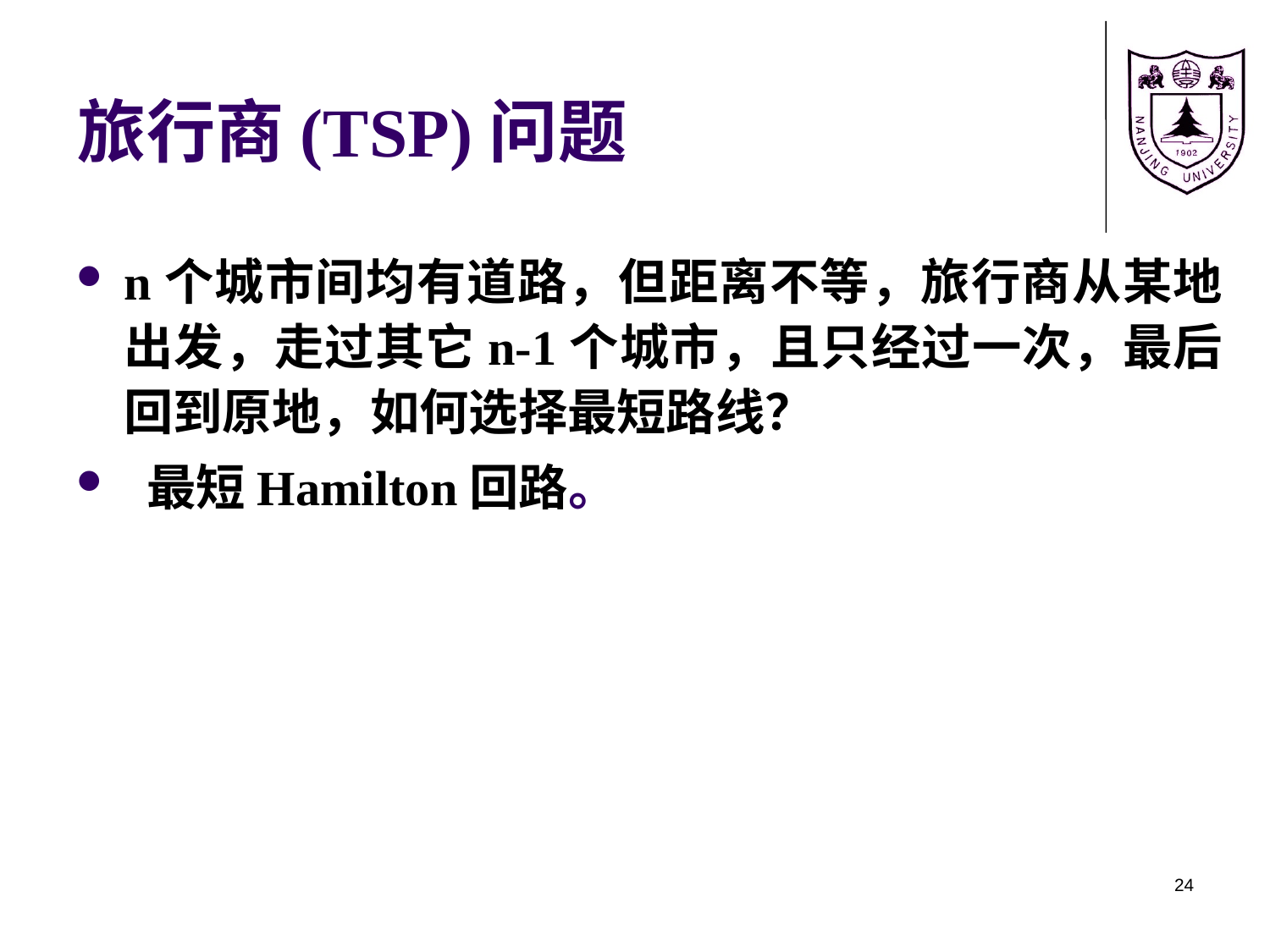

# 旅行商(TSP)问题
n个城市间均有道路，但距离不等，旅行商从某地出发，走过其它n-1个城市，且只经过一次，最后回到原地，如何选择最短路线？
 最短Hamilton回路。
24